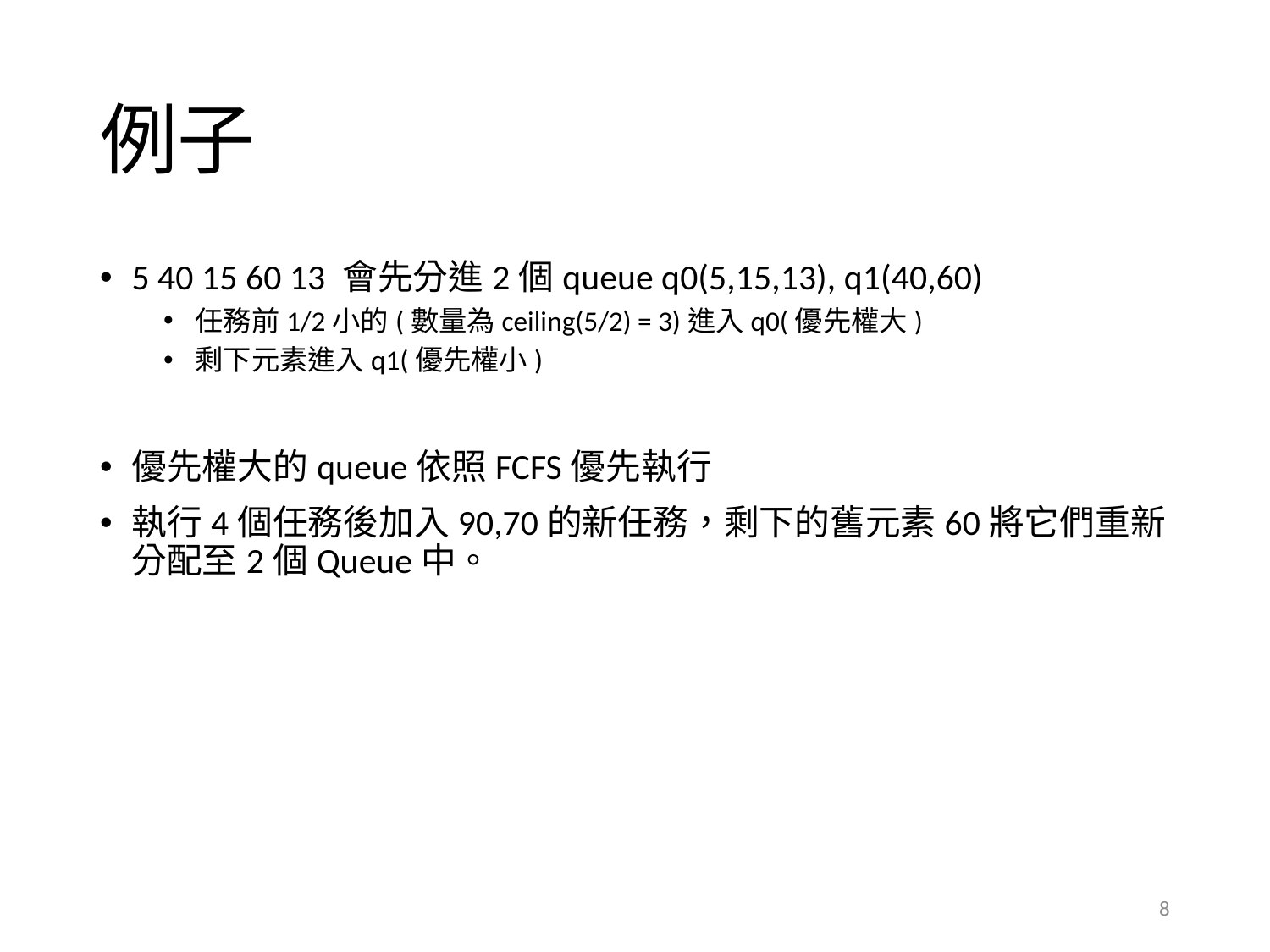

# 例子
5 40 15 60 13 會先分進2個queue q0(5,15,13), q1(40,60)
任務前1/2小的(數量為ceiling(5/2) = 3)進入q0(優先權大)
剩下元素進入q1(優先權小)

優先權大的queue依照FCFS優先執行
執行4個任務後加入90,70的新任務，剩下的舊元素60將它們重新分配至2個Queue中。

8